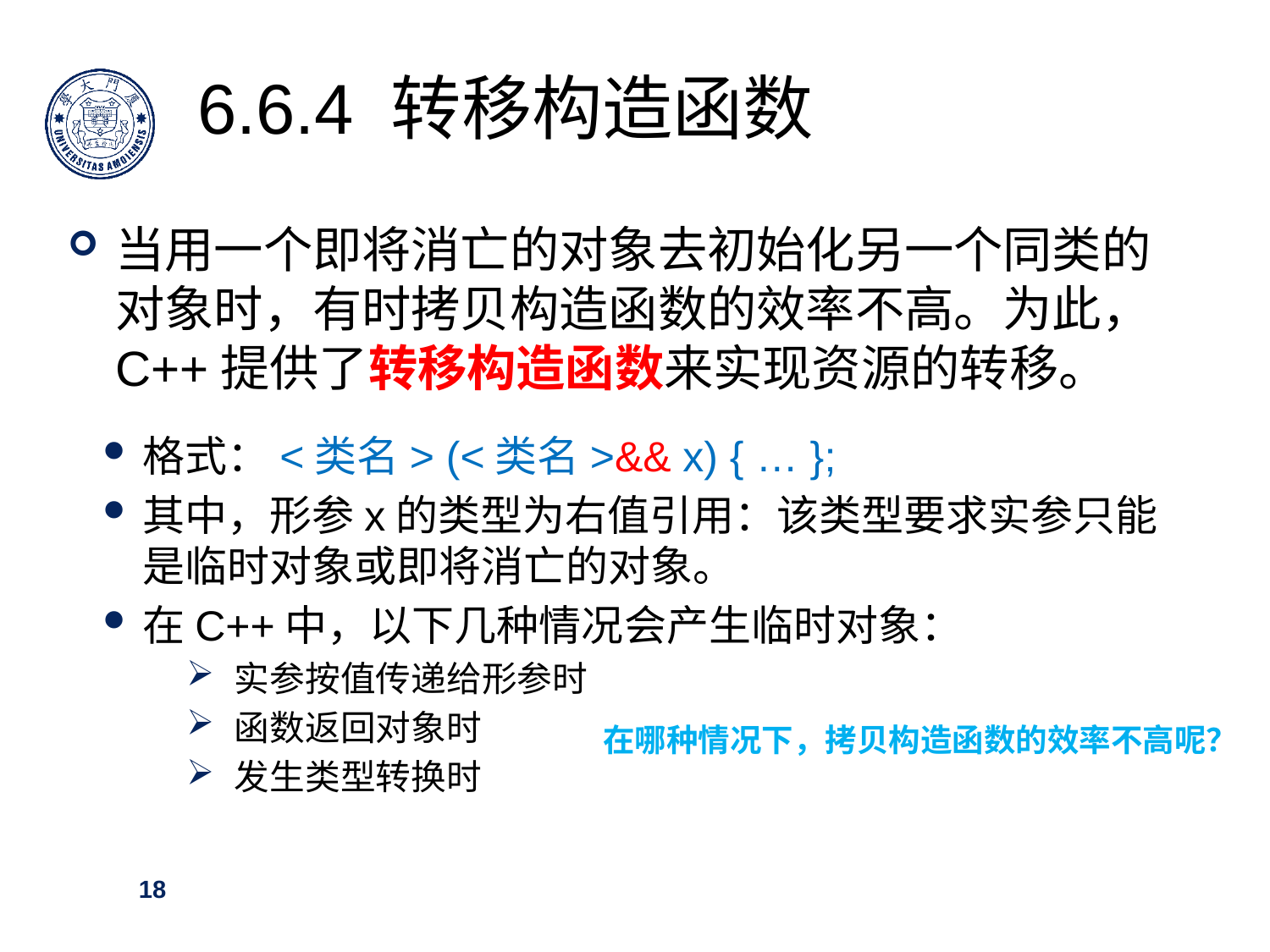

6.6.4 转移构造函数
当用一个即将消亡的对象去初始化另一个同类的对象时，有时拷贝构造函数的效率不高。为此，C++提供了转移构造函数来实现资源的转移。

格式：<类名> (<类名>&& x) { … };
其中，形参x的类型为右值引用：该类型要求实参只能是临时对象或即将消亡的对象。
在C++中，以下几种情况会产生临时对象：
实参按值传递给形参时
函数返回对象时
发生类型转换时

在哪种情况下，拷贝构造函数的效率不高呢？
18